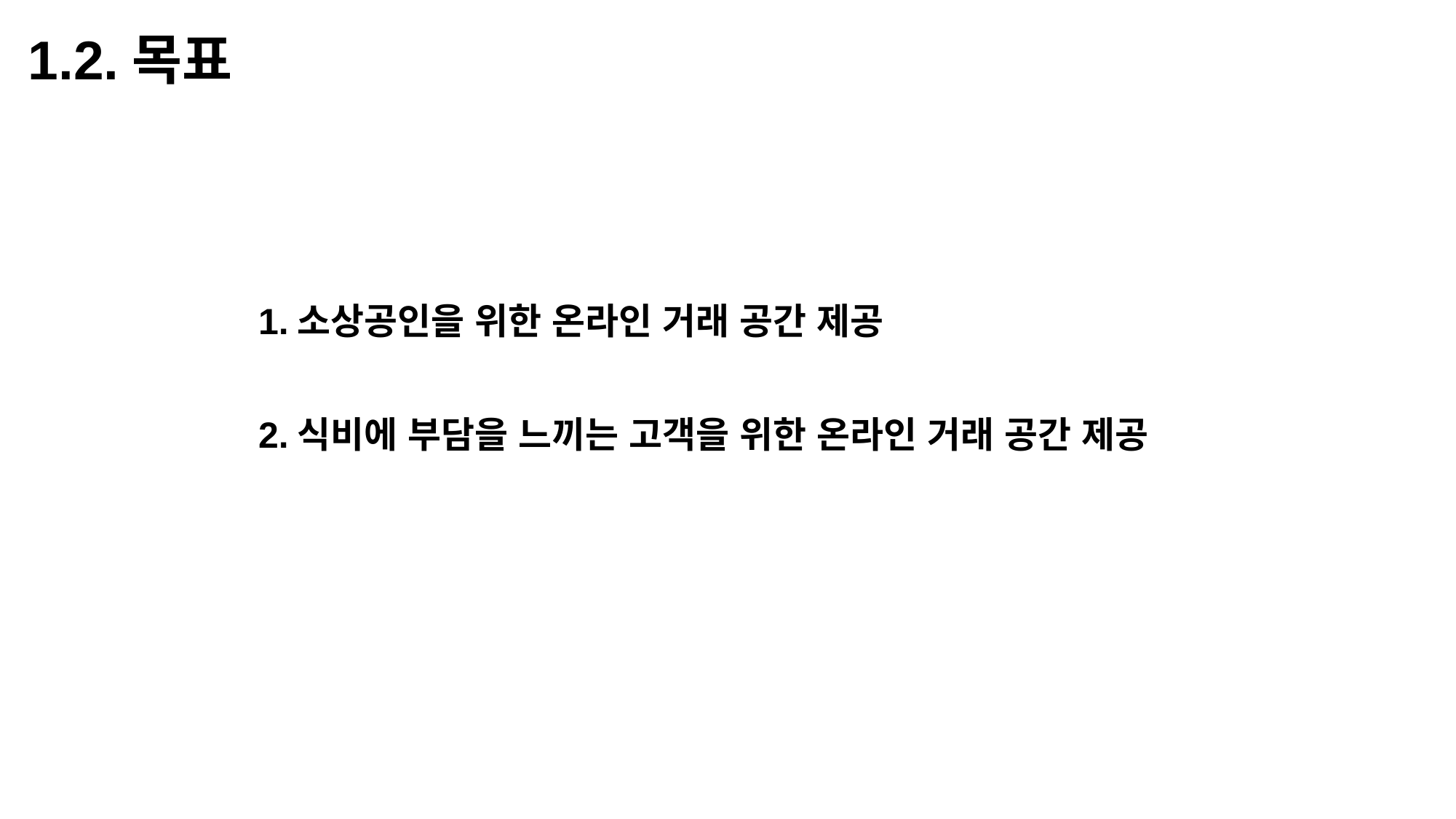

1.2.목표
1.소상공인을 위한 온라인 거래 공간 제공
2.식비에 부담을 느끼는 고객을 위한 온라인 거래 공간 제공